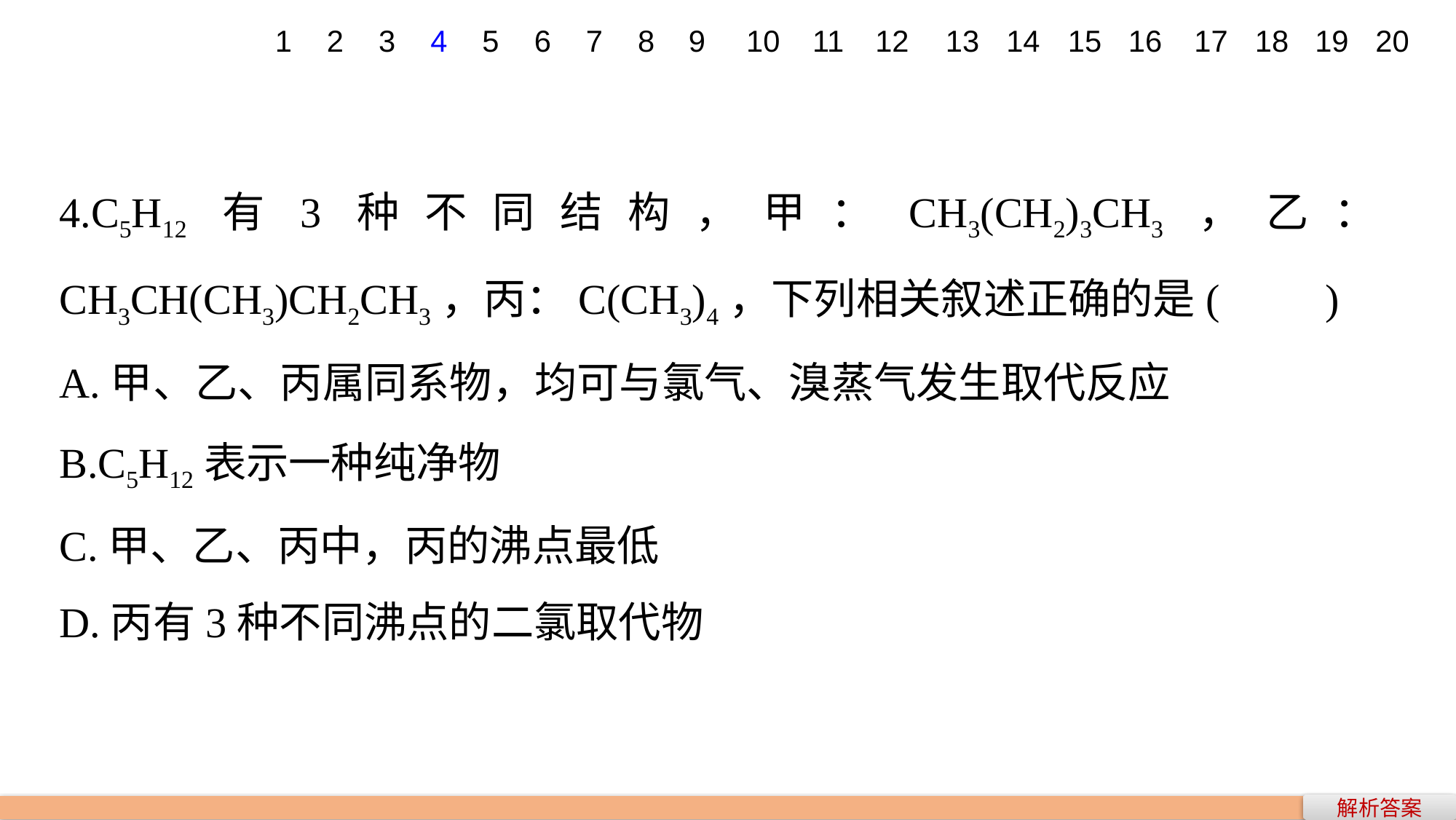

1
2
3
4
5
6
7
8
9
10
11
12
13
14
15
16
17
18
19
20
4.C5H12有3种不同结构，甲：CH3(CH2)3CH3，乙：CH3CH(CH3)CH2CH3，丙：C(CH3)4，下列相关叙述正确的是(　　)
A.甲、乙、丙属同系物，均可与氯气、溴蒸气发生取代反应
B.C5H12表示一种纯净物
C.甲、乙、丙中，丙的沸点最低
D.丙有3种不同沸点的二氯取代物
解析答案